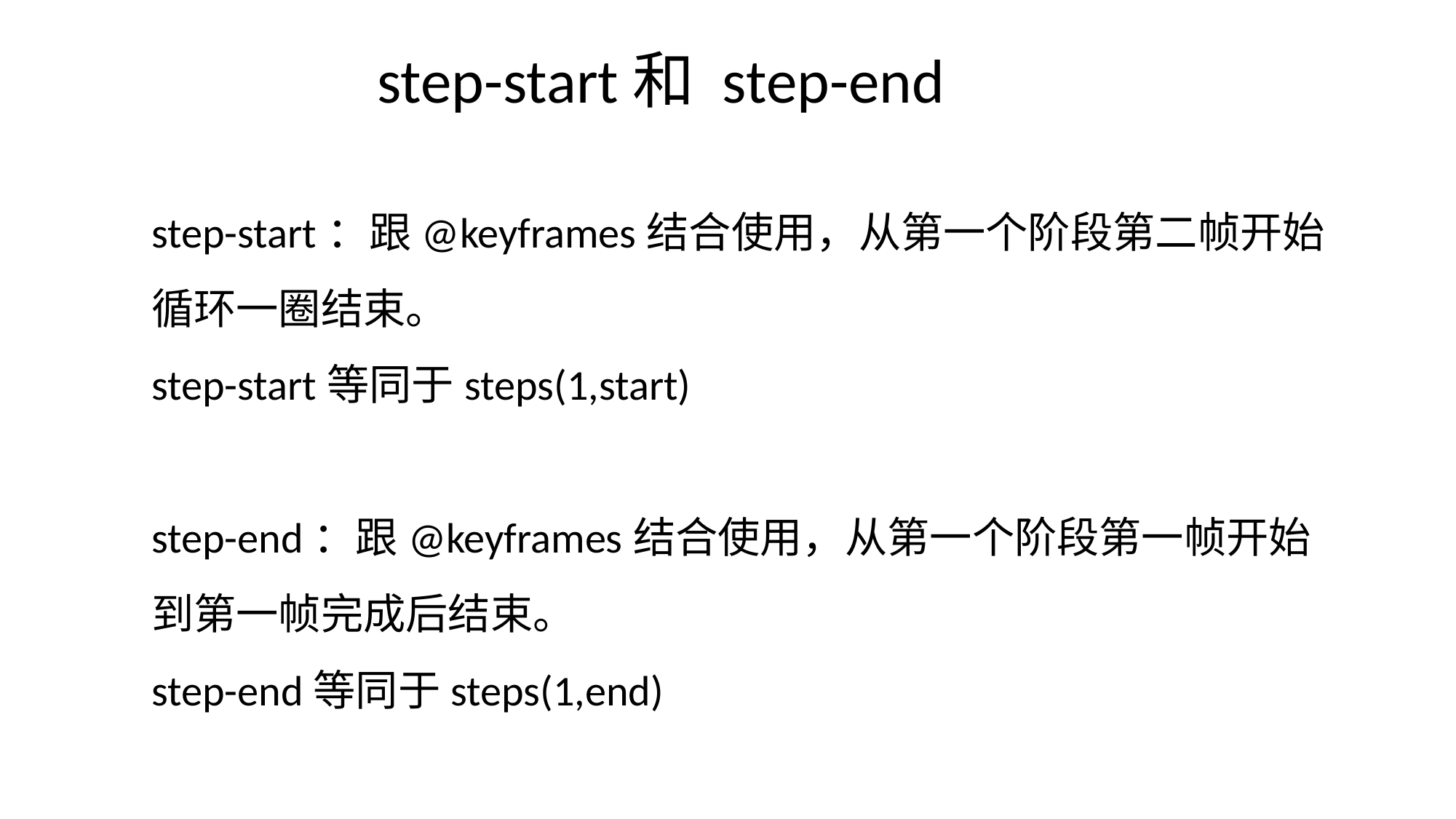

# step-start和 step-end

step-start：跟@keyframes结合使用，从第一个阶段第二帧开始循环一圈结束。
step-start等同于steps(1,start)

step-end：跟@keyframes结合使用，从第一个阶段第一帧开始到第一帧完成后结束。
step-end等同于steps(1,end)